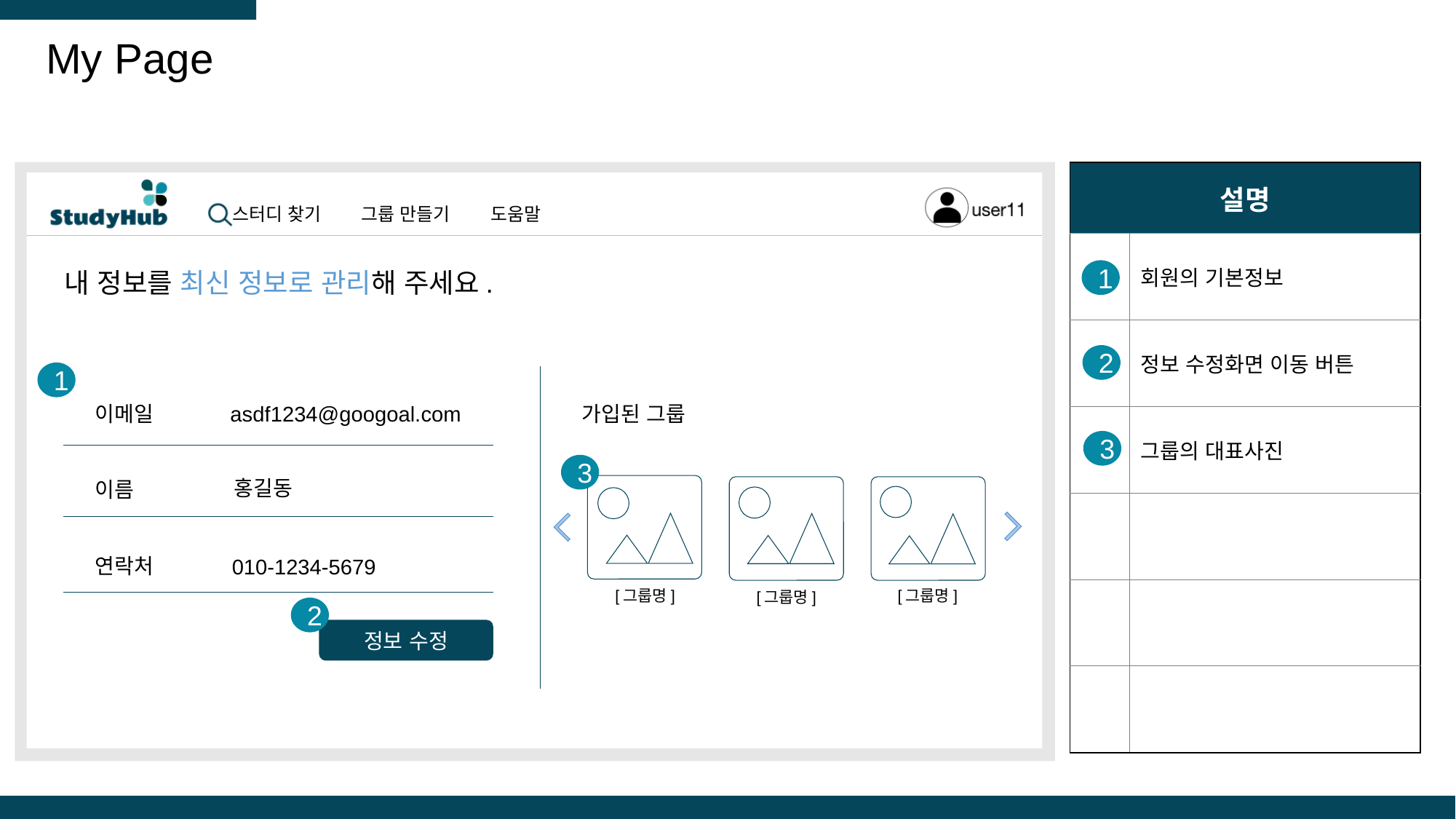

# My Page
| 설명 |  |
| --- | --- |
|  | 회원의 기본정보 |
|  | 정보 수정화면 이동 버튼 |
|  | 그룹의 대표사진 |
|  |  |
|  |  |
|  |  |
내 정보를 최신 정보로 관리해 주세요.
1
2
1
가입된 그룹
이메일

이름

연락처

asdf1234@googoal.com
3
3
홍길동

010-1234-5679
[그룹명]
[그룹명]
[그룹명]
2
정보 수정